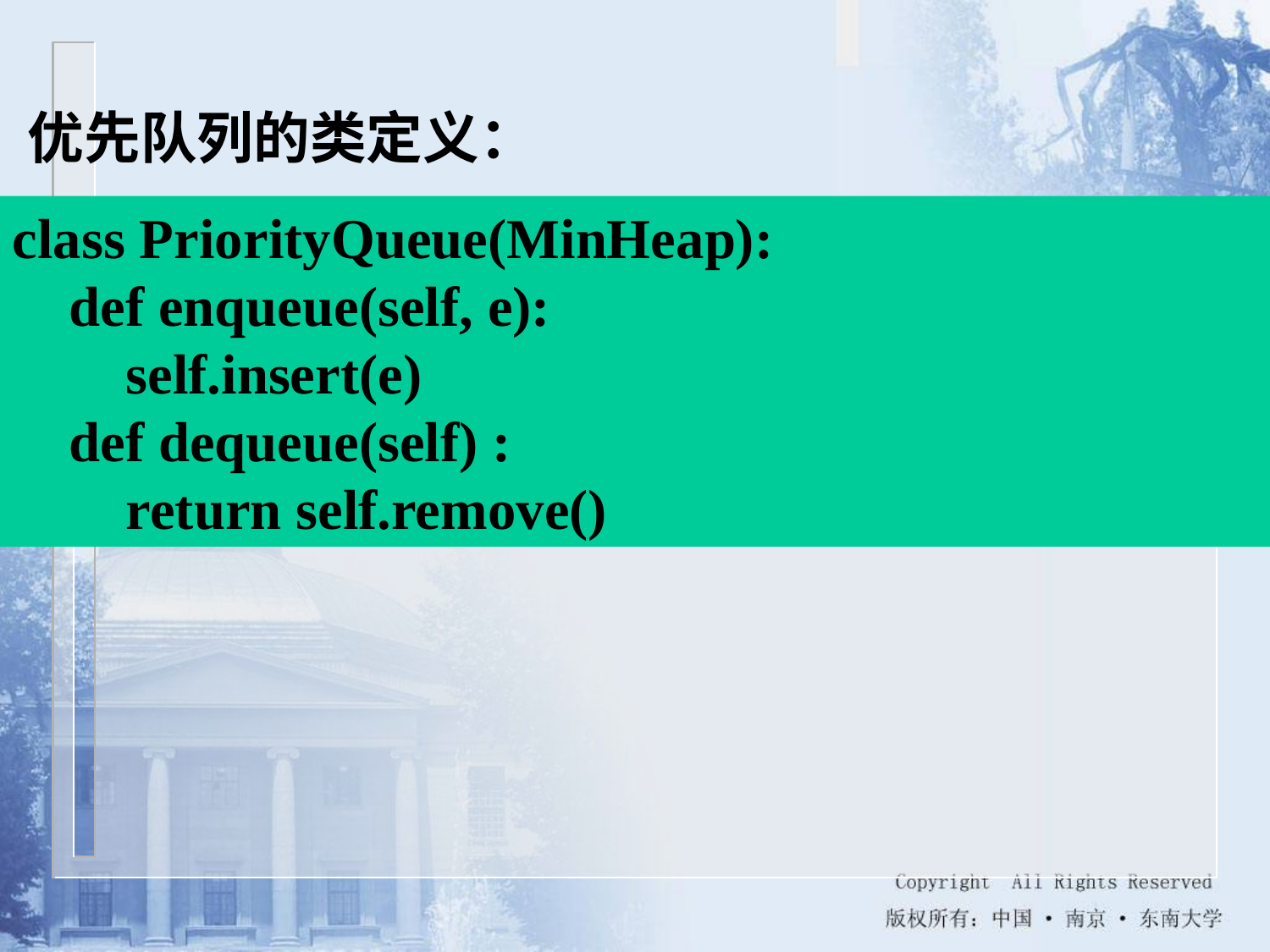

优先队列的类定义：
class PriorityQueue(MinHeap):
    def enqueue(self, e):
        self.insert(e)
    def dequeue(self) :
        return self.remove()